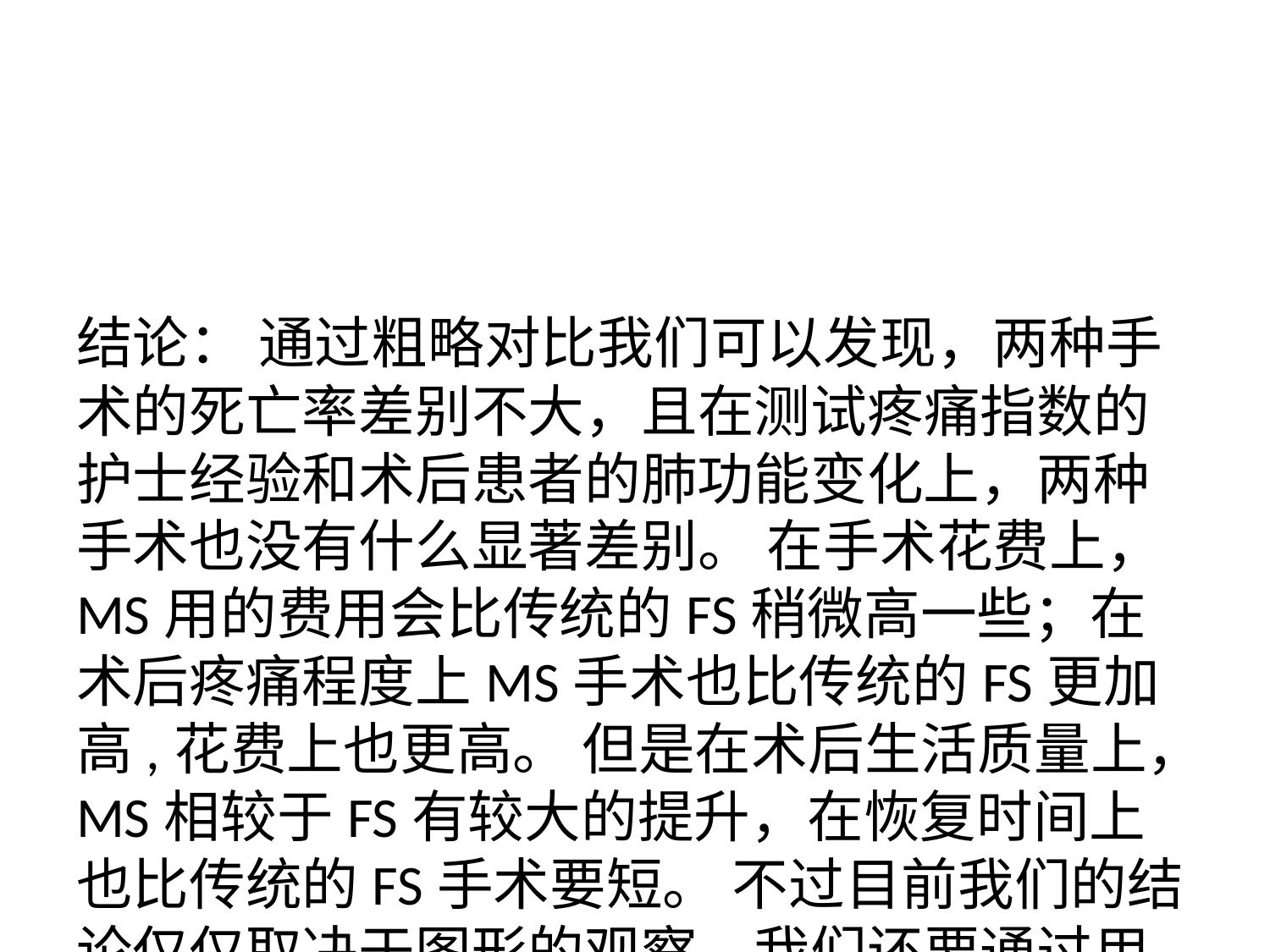

结论： 通过粗略对比我们可以发现，两种手术的死亡率差别不大，且在测试疼痛指数的护士经验和术后患者的肺功能变化上，两种手术也没有什么显著差别。 在手术花费上，MS用的费用会比传统的FS稍微高一些；在术后疼痛程度上MS手术也比传统的FS更加高,花费上也更高。 但是在术后生活质量上，MS相较于FS有较大的提升，在恢复时间上也比传统的FS手术要短。 不过目前我们的结论仅仅取决于图形的观察，我们还要通过用R进一步进行差异分析来验证我们的猜测。 同时根据描述性统计的结果，我们还产生了新的问题，我们是否可以通过建立LM模型，找到影响患者术后生活质量的主要因素。
三、差异检验：非参数检验&卡方检验 定量变量检验方法：非参数检验 非参数检验是在总体方差未知或知道甚少的情况下，利用样本数据对总体分布形态进行推断的方法。由于需要比较差异的变量无法通过正态检验，因此我们选用非参数检验中的惠特尼秩和检验对两组独立样本进行检验。
定性变量检验方法：卡方检验 卡方拟合度检验可以用于在有两个或多个类别的离散数据的情况，将观察到的分布与期望分布进行比较。卡方拟合度检验用于判断不同类型结果的比例分布相对于一个期望分布的拟合程度。
（一）术前定性变量 （1）性别Male:检验的p值为1，大于显着性水平alpha = 0.05。我们可以得出结论，观察到的比例与预期比例没有显着差异。
before_Male <- data.frame(Male=c(length(which(data_e1_MS[,"Male"]=="TRUE")),length(which(data_e1_FS[,"Male"]=="TRUE"))),
                    Female=c(length(which(data_e1_MS[,"Male"]=="FALSE")),length(which(data_e1_FS[,"Male"]=="FALSE"))))
chisq.test(before_Male$Male,before_Male$Female)
## Warning in chisq.test(before_Male$Male, before_Male$Female): Chi-squared
## approximation may be incorrect
##
##  Pearson's Chi-squared test with Yates' continuity correction
##
## data:  before_Male$Male and before_Male$Female
## X-squared = 0, df = 1, p-value = 1
(2)COPD慢阻肺情况：检验的p值为1，大于显着性水平alpha = 0.05。我们可以得出结论，观察到的比例与预期比例没有显著差异。
before_COPD <- data.frame(COPD=c(length(which(data_e1_MS[,"COPD"]=="TRUE")),length(which(data_e1_FS[,"COPD"]=="TRUE"))),
                    NO_COPD=c(length(which(data_e1_MS[,"COPD"]=="FALSE")),length(which(data_e1_FS[,"COPD"]=="FALSE"))))
chisq.test(before_COPD$COPD,before_COPD$NO_COPD)
## Warning in chisq.test(before_COPD$COPD, before_COPD$NO_COPD): Chi-squared
## approximation may be incorrect
##
##  Pearson's Chi-squared test with Yates' continuity correction
##
## data:  before_COPD$COPD and before_COPD$NO_COPD
## X-squared = 0, df = 1, p-value = 1
(3)WalkingUnassisted独立行走情况对比：检验的p值为1，大于显着性水平alpha = 0.05。我们可以得出结论，观察到的比例与预期比例没有显著差异。
before_WalkingUnassisted <- data.frame(WalkingUnassisted=c(length(which(data_e1_MS[,"WalkingUnassisted"]=="TRUE")),length(which(data_e1_FS[,"WalkingUnassisted"]=="TRUE"))),
                    NO_WalkingUnassisted=c(length(which(data_e1_MS[,"WalkingUnassisted"]=="FALSE")),length(which(data_e1_FS[,"WalkingUnassisted"]=="FALSE"))))
chisq.test(before_WalkingUnassisted$WalkingUnassisted,before_WalkingUnassisted$NO_WalkingUnassisted)
## Warning in chisq.test(before_WalkingUnassisted$WalkingUnassisted,
## before_WalkingUnassisted$NO_WalkingUnassisted): Chi-squared approximation may be
## incorrect
##
##  Pearson's Chi-squared test with Yates' continuity correction
##
## data:  before_WalkingUnassisted$WalkingUnassisted and before_WalkingUnassisted$NO_WalkingUnassisted
## X-squared = 0, df = 1, p-value = 1
（四）CareHome是否需要人照顾：检验的p值为1，大于显着性水平alpha = 0.05。我们可以得出结论，观察到的比例与预期比例没有显著差异。
before_CareHome <- data.frame(CareHome=c(length(which(data_e1_MS[,"CareHome"]=="TRUE")),length(which(data_e1_FS[,"CareHome"]=="TRUE"))),
                    NO_CareHome=c(length(which(data_e1_MS[,"CareHome"]=="FALSE")),length(which(data_e1_FS[,"CareHome"]=="FALSE"))))
chisq.test(before_CareHome$CareHome,before_CareHome$NO_CareHome)
## Warning in chisq.test(before_CareHome$CareHome, before_CareHome$NO_CareHome):
## Chi-squared approximation may be incorrect
##
##  Pearson's Chi-squared test with Yates' continuity correction
##
## data:  before_CareHome$CareHome and before_CareHome$NO_CareHome
## X-squared = 0, df = 1, p-value = 1
结论：两种手术方式在患者定性变量的比例上没有显著差别。
（二）术前定量变量差异分析
（1）年龄：结果显示P大于0.05,证明两种手术病人的年龄不存在显著性差异
wilcox.test(data_MS$age,data_FS$age)
##
##  Wilcoxon rank sum test with continuity correction
##
## data:  data_MS$age and data_FS$age
## W = 104736, p-value = 0.9267
## alternative hypothesis: true location shift is not equal to 0
（2）BMI：结果显示P大于0.05,证明两种手术病人的BMI不存在显著性差异。
wilcox.test(data_MS$BMI,data_FS$BMI)
##
##  Wilcoxon rank sum test with continuity correction
##
## data:  data_MS$BMI and data_FS$BMI
## W = 106145, p-value = 0.7946
## alternative hypothesis: true location shift is not equal to 0
（3）CCS：结果显示P大于0.05,证明两种手术病人的CCS不存在显著性差异
wilcox.test(data_MS$CCS,data_FS$CCS)
##
##  Wilcoxon rank sum test with continuity correction
##
## data:  data_MS$CCS and data_FS$CCS
## W = 105441, p-value = 0.9312
## alternative hypothesis: true location shift is not equal to 0
（4）术前肺功能FEV1baseline：结果显示P大于0.05,证明两种手术病人的FEV1baseline术前肺功能不存在显著性差异。
wilcox.test(data_MS$FEV1baseline,data_FS$FEV1baseline)
##
##  Wilcoxon rank sum test with continuity correction
##
## data:  data_MS$FEV1baseline and data_FS$FEV1baseline
## W = 106176, p-value = 0.7898
## alternative hypothesis: true location shift is not equal to 0
（5）护士经验：结果显示P大于0.05,证明两种手术病人的NurseExperience不存在显著性差异。
wilcox.test(data_MS$NurseExperience,data_FS$NurseExperience)
##
##  Wilcoxon rank sum test with continuity correction
##
## data:  data_MS$NurseExperience and data_FS$NurseExperience
## W = 101326, p-value = 0.3412
## alternative hypothesis: true location shift is not equal to 0
（6）死亡风险指标EuroSCORE：结果显示P大于0.05,证明两种手术病人的EuroSCORE不存在显著性差异。
wilcox.test(data_MS$EuroSCORE,data_FS$EuroSCORE)
##
##  Wilcoxon rank sum test with continuity correction
##
## data:  data_MS$EuroSCORE and data_FS$EuroSCORE
## W = 106864, p-value = 0.6556
## alternative hypothesis: true location shift is not equal to 0
结论：两种手术方式在患者定量变量上没有显著差别。
（三）术后变量差异分析 （1）术后恢复时间recovery_time
wilcox.test(data_MS$recovery_time,data_FS$recovery_time)
##
##  Wilcoxon rank sum test with continuity correction
##
## data:  data_MS$recovery_time and data_FS$recovery_time
## W = 85202, p-value = 6.745e-07
## alternative hypothesis: true location shift is not equal to 0
#结果显示P小于0.05,证明两种手术病人的术后恢复时间上存在显著性差异。
（2）费用
wilcox.test(data_MS$Cost,data_FS$Cost)
##
##  Wilcoxon rank sum test with continuity correction
##
## data:  data_MS$Cost and data_FS$Cost
## W = 118072, p-value = 0.001238
## alternative hypothesis: true location shift is not equal to 0
#结果显示P小于0.05,证明两种手术病人在手术花费上存在显著性差异。
（3）疼痛指数
wilcox.test(data_MS$Pain,data_FS$Pain)
##
##  Wilcoxon rank sum test with continuity correction
##
## data:  data_MS$Pain and data_FS$Pain
## W = 136250, p-value = 8.456e-15
## alternative hypothesis: true location shift is not equal to 0
#结果显示P小于0.05,证明两种手术病人在术后疼痛指数上存在显著性差异。
（4）术后肺功能FEV1
wilcox.test(data_MS$FEV1,data_FS$FEV1)
##
##  Wilcoxon rank sum test with continuity correction
##
## data:  data_MS$FEV1 and data_FS$FEV1
## W = 90534, p-value = 0.0002841
## alternative hypothesis: true location shift is not equal to 0
#结果显示P小于0.05,证明两种手术病人在术后肺活量上存在显著性差异。
（5）生活质量QALYs
wilcox.test(data_MS$QALYs,data_FS$QALYs)
##
##  Wilcoxon rank sum test with continuity correction
##
## data:  data_MS$QALYs and data_FS$QALYs
## W = 133445, p-value = 1.668e-12
## alternative hypothesis: true location shift is not equal to 0
#结果显示P小于0.05,证明两种手术病人在术后生活质量上存在显著性差异。
（三）同一种指标——肺功能对比 方法：Wilcoxon配对秩和检验，Wilcoxon配对秩和检验是对Sign符号检验的改进。它的假设被归结为总体中位数是否为0。适用条件为双配对样本检验。
with(data_MS,wilcox.test(FEV1baseline,FEV1,paired = TRUE))#MS手术肺活量变化
##
##  Wilcoxon signed rank test with continuity correction
##
## data:  FEV1baseline and FEV1
## V = 77452, p-value < 2.2e-16
## alternative hypothesis: true location shift is not equal to 0
with(data_FS,wilcox.test(FEV1baseline,FEV1,paired = TRUE))#FS手术肺活量变化
##
##  Wilcoxon signed rank test with continuity correction
##
## data:  FEV1baseline and FEV1
## V = 76358, p-value = 2.354e-07
## alternative hypothesis: true location shift is not equal to 0
#结果显示两种手术，手术前后肺活量上均有显著变化。
结论： 差异性分析进一步验证了我们在可视化时的结论，即：MS手术在术前患者指征上与FS无明显差异，但在术后的各项指标中与FS相比均有差异。MS的优点在于术后恢复时间短，术后生活质量更高。但它仍然存在一些缺点，如：手术费用较高，疼痛指数较高等。因此对于家庭贫困的患者来说或许会造成困难，但他的优点依然显著，相信不久的将来，MS手术会在临床方面获得广泛推广和应用。
四、LM回归找出决定术后生活质量的主要影响因素 从差异性分析中我们可以发现，两种手术的术前变量上均不存在显著差异，因此我们可以认为，两种手术在选择上不存在其他影响因素。随后我们进行LM回归，我们希望通过建立模型来找出影响术后患者生活质量的主要影响因素。
（一）查看变量相关性
定量变量：相关系数矩阵 相关系数的可视化我们选用三角单元格加饼图的方式，如图所示蓝色和从左下指向右上的斜杠表示单元格中的两个变量呈正相关。反过来，红色和从左上指向右下的斜杠表示变量呈负相关。色彩越深，说明变量相关性越大。相关性接近于0的单元格基本无色。本图为了将有相似相关模式的变量聚集在一起，对矩阵的行和列都重新进行了排序（使用主成分法）。 从图中含阴影的单元格中可以看到，QALYs和其他变量间都存在相关性。FEV1baseline和FEV1相互间呈强正相关。age和pain互相间呈强负相关。我们还可以看到其他变量间的相关性很弱。因此我们主要考虑 上三角单元格用饼图展示了相同的信息。颜色的功能同上，但相关性大小由被填充的饼图块的大小来展示。正相关性将从12点钟处开始顺时针填充饼图，而负相关性则逆时针方向填充饼图。 经过对比，我们选择剔除age，CCS，FEV1这四个变量。
corrgram(data1,order=TRUE,lower.panel=panel.shade,upper.panel=panel.pie,text.panel=panel.txt, main="correlogram of intercorrelations")